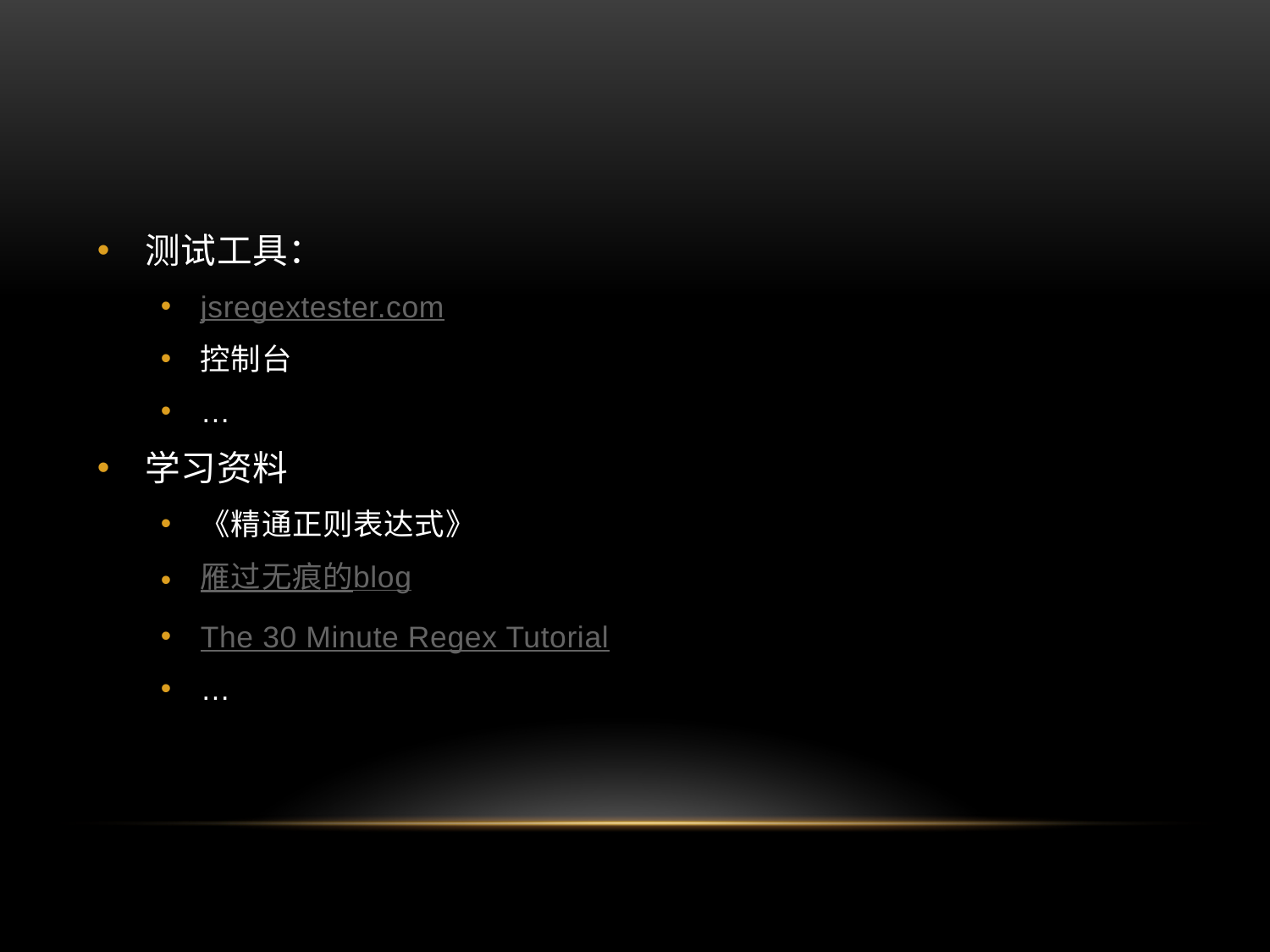

#
测试工具：
jsregextester.com
控制台
…
学习资料
《精通正则表达式》
雁过无痕的blog
The 30 Minute Regex Tutorial
…